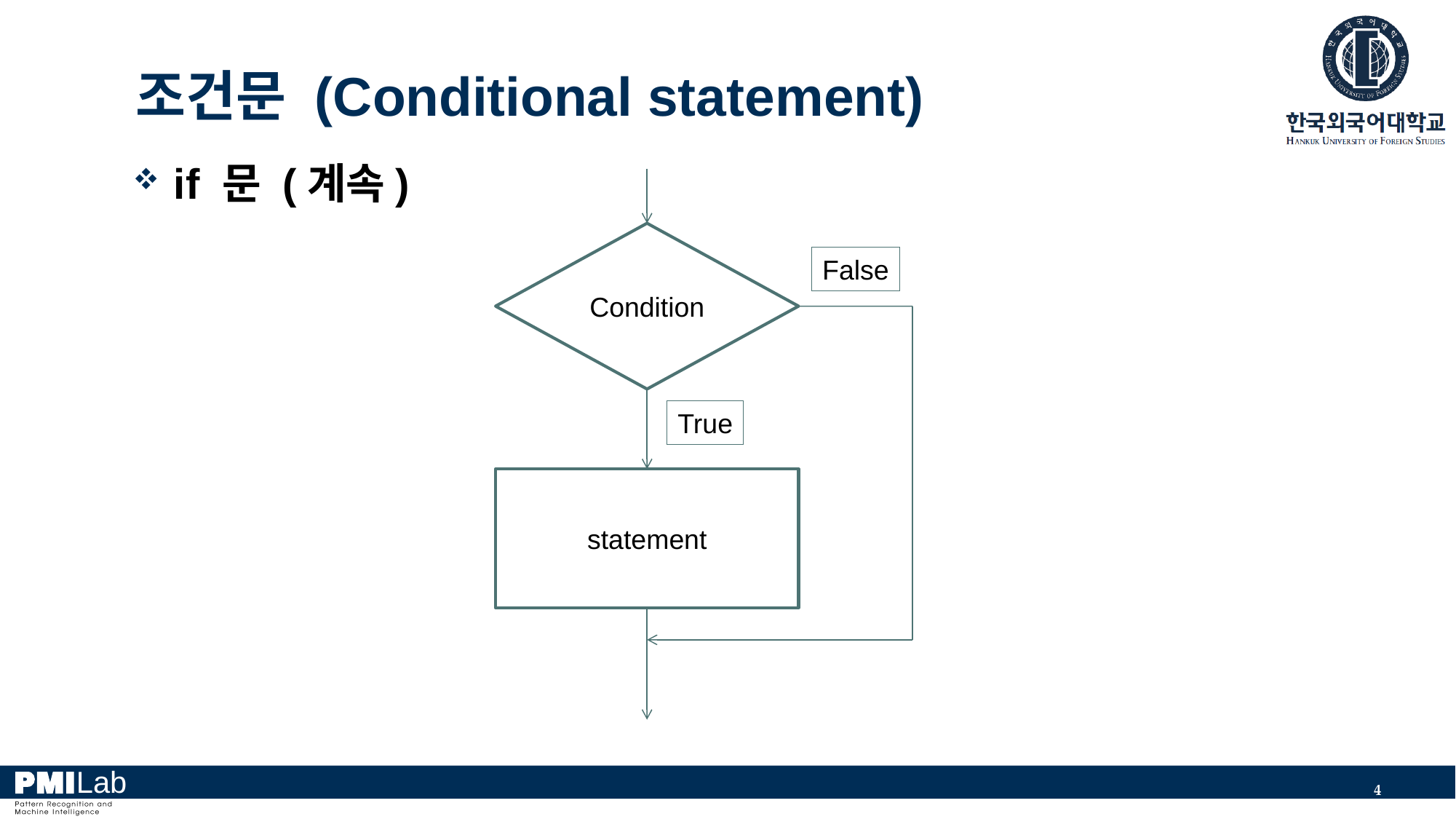

# 조건문 (Conditional statement)
if 문 (계속)

Condition
False
True
statement
4